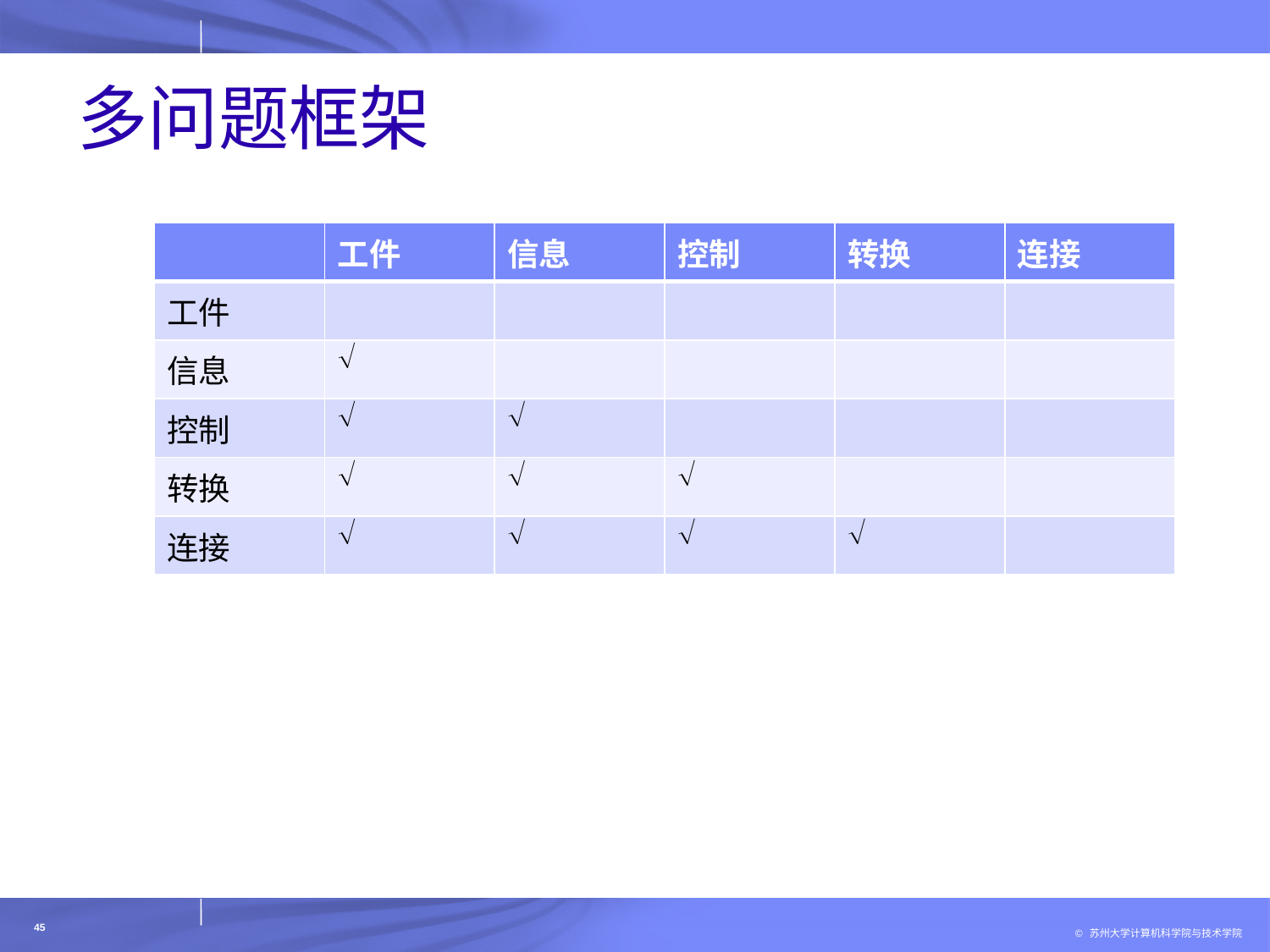

# 多问题框架
|  | 工件 | 信息 | 控制 | 转换 | 连接 |
| --- | --- | --- | --- | --- | --- |
| 工件 |  |  |  |  |  |
| 信息 | √ |  |  |  |  |
| 控制 | √ | √ |  |  |  |
| 转换 | √ | √ | √ |  |  |
| 连接 | √ | √ | √ | √ |  |
45